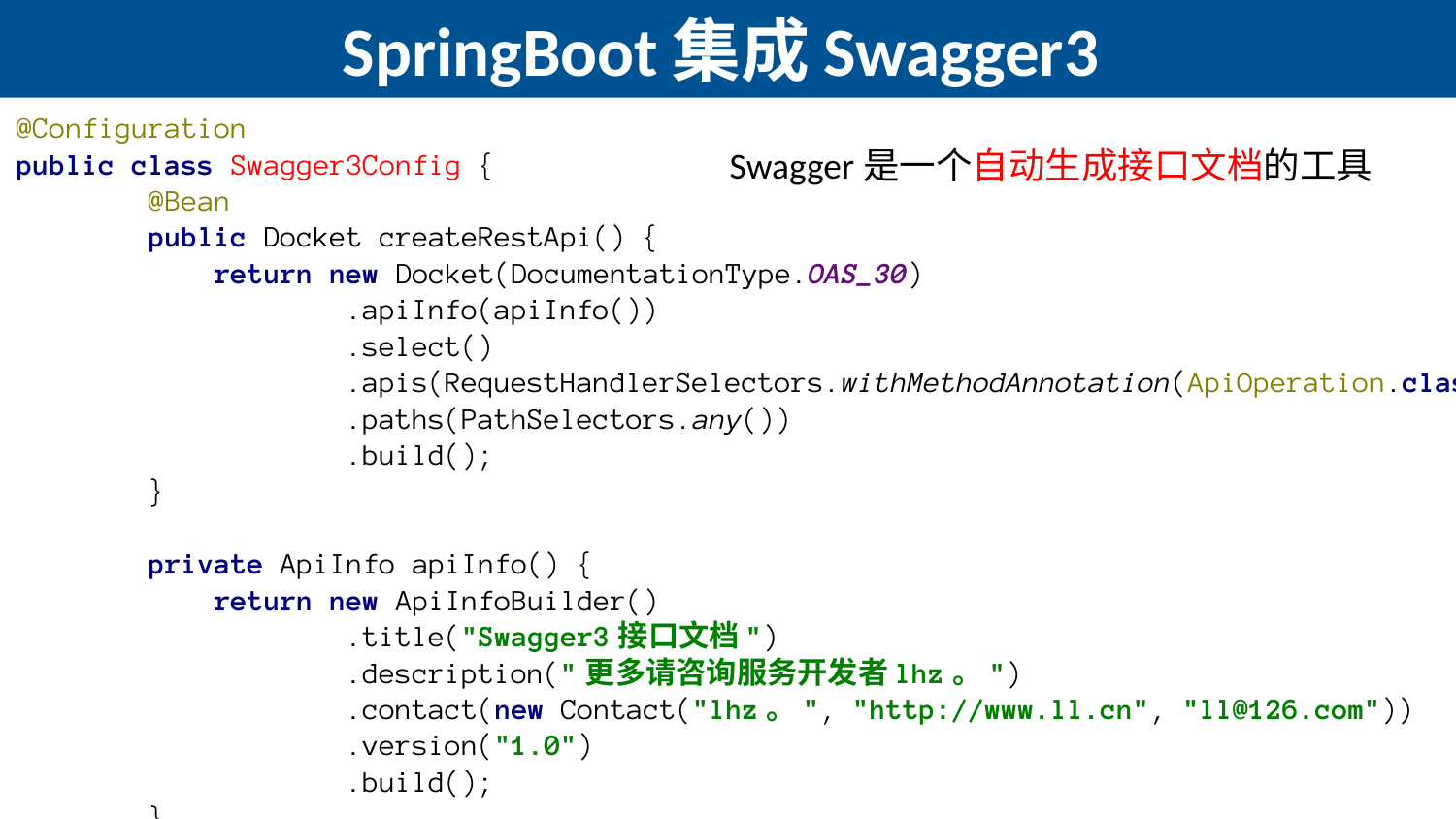

# SpringBoot集成Swagger3
@Configuration
public class Swagger3Config {
        @Bean
        public Docket createRestApi() {
            return new Docket(DocumentationType.OAS_30)
                    .apiInfo(apiInfo())
                    .select()
                    .apis(RequestHandlerSelectors.withMethodAnnotation(ApiOperation.class))
                    .paths(PathSelectors.any())
                    .build();
        }
        private ApiInfo apiInfo() {
            return new ApiInfoBuilder()
                    .title("Swagger3接口文档")
                    .description("更多请咨询服务开发者lhz。")
                    .contact(new Contact("lhz。", "http://www.ll.cn", "ll@126.com"))
                    .version("1.0")
                    .build();
        }
    }
Swagger是一个自动生成接口文档的工具